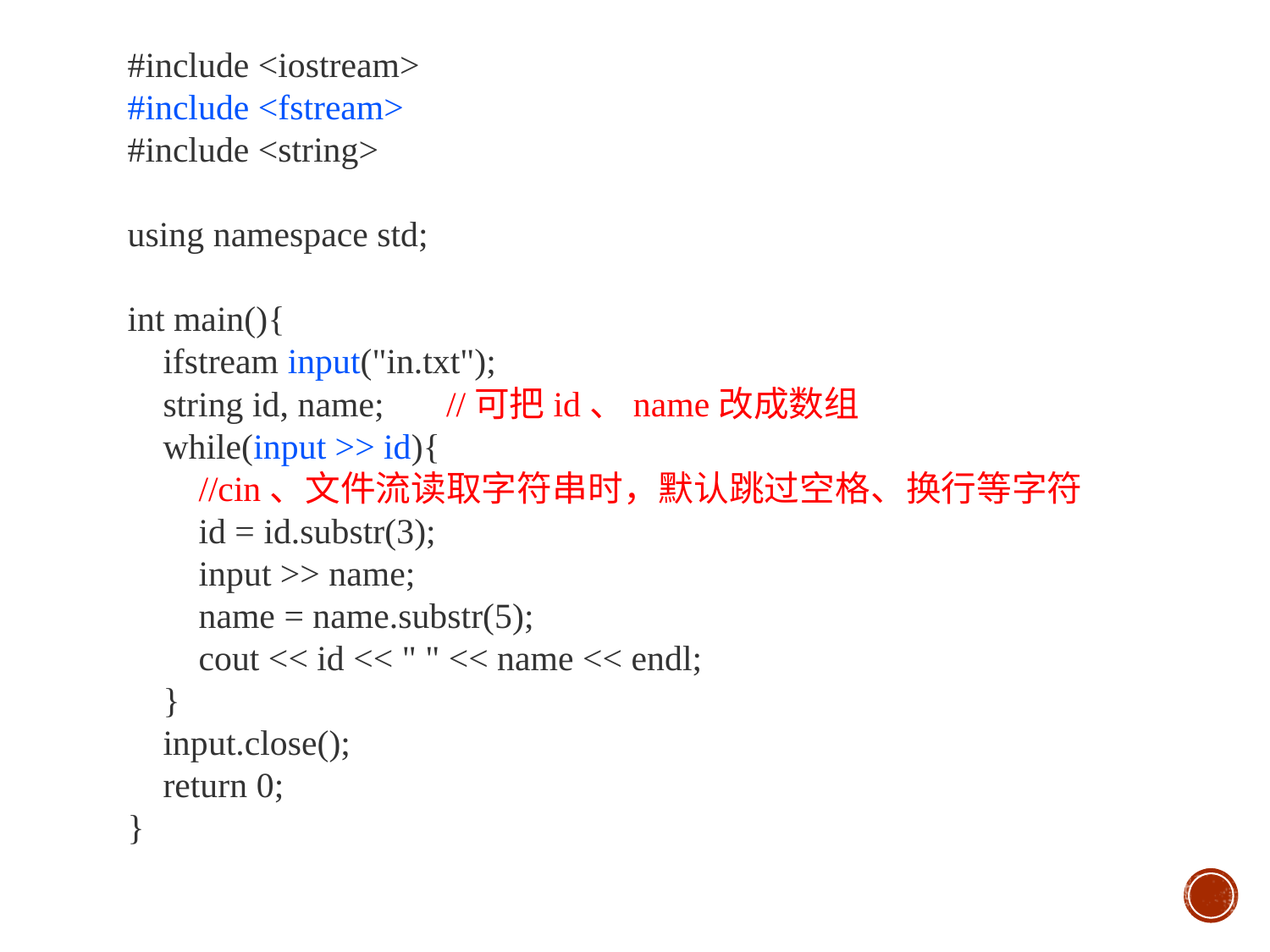

#include <iostream>
#include <fstream>
#include <string>

using namespace std;

int main(){
    ifstream input("in.txt");
    string id, name;       //可把id、name改成数组
    while(input >> id){
        //cin、文件流读取字符串时，默认跳过空格、换行等字符
        id = id.substr(3);
        input >> name;
        name = name.substr(5);
        cout << id << " " << name << endl;
    }
    input.close();
    return 0;
}